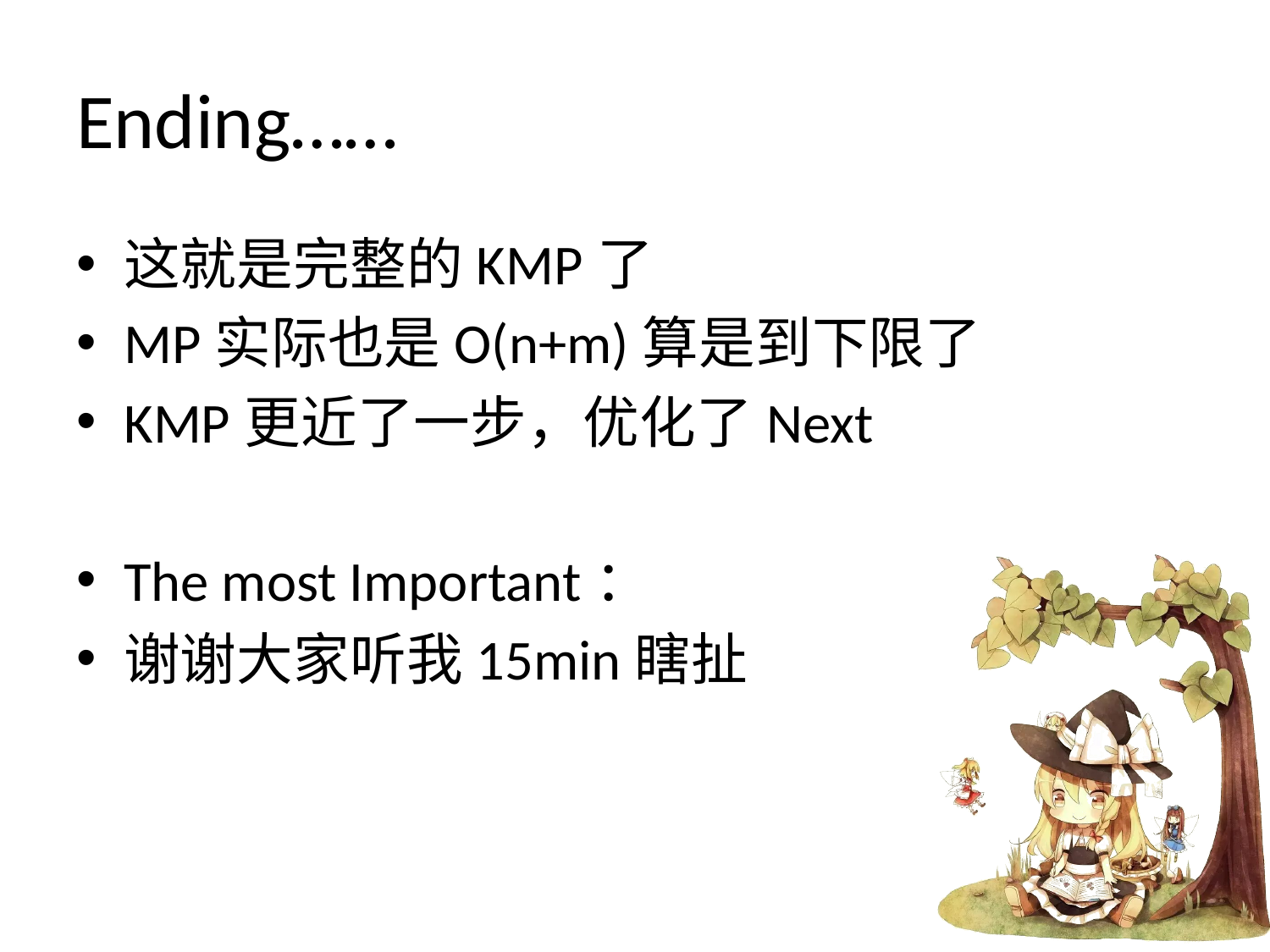

# Ending……
这就是完整的KMP了
MP实际也是O(n+m)算是到下限了
KMP更近了一步，优化了Next

The most Important：
谢谢大家听我15min瞎扯